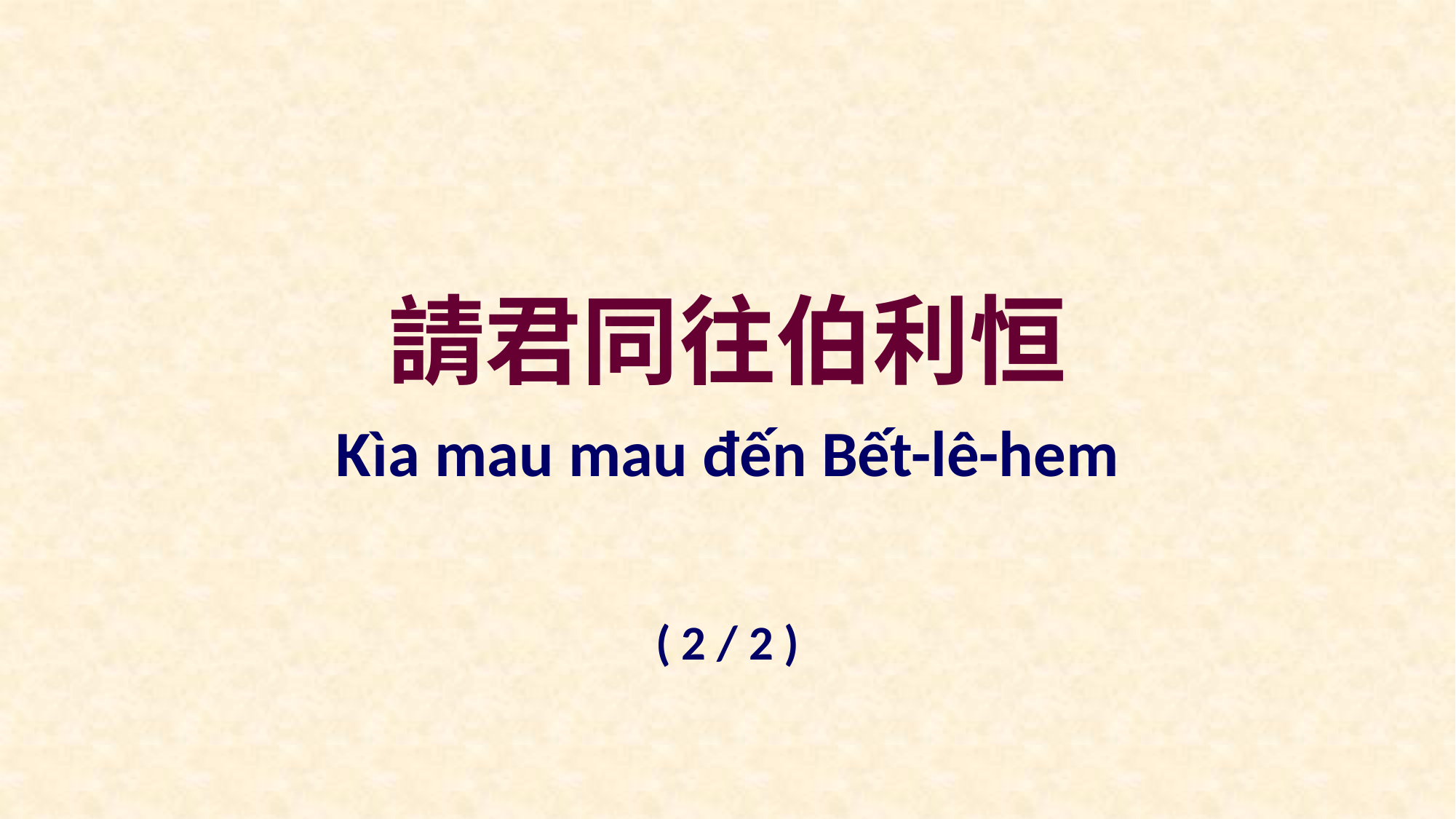

請君同往伯利恒
Kìa mau mau đến Bết-lê-hem
( 2 / 2 )